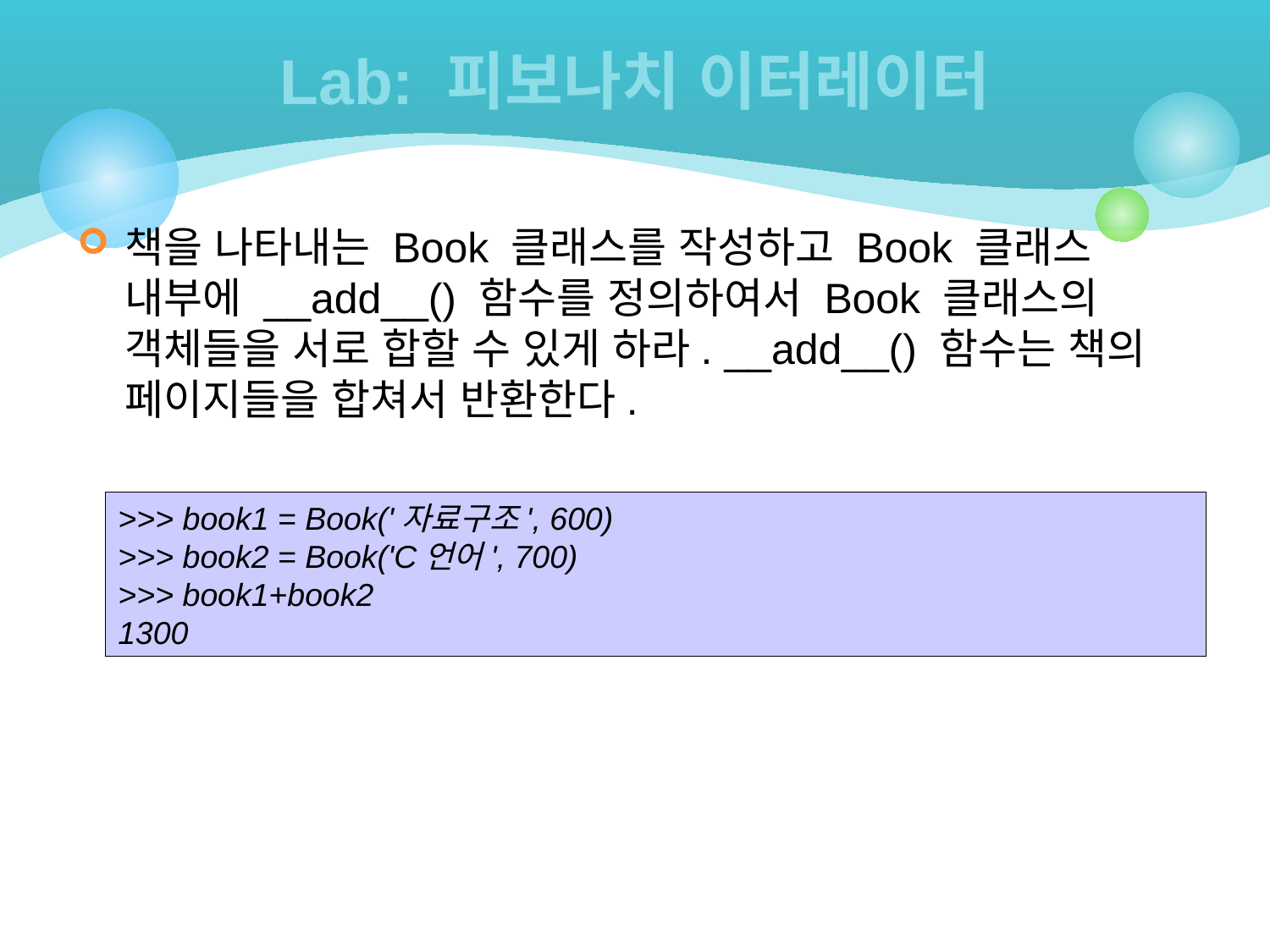

# Lab: 피보나치 이터레이터
책을 나타내는 Book 클래스를 작성하고 Book 클래스 내부에 __add__() 함수를 정의하여서 Book 클래스의 객체들을 서로 합할 수 있게 하라. __add__() 함수는 책의 페이지들을 합쳐서 반환한다.

>>> book1 = Book('자료구조', 600)
>>> book2 = Book('C언어', 700)
>>> book1+book2
1300